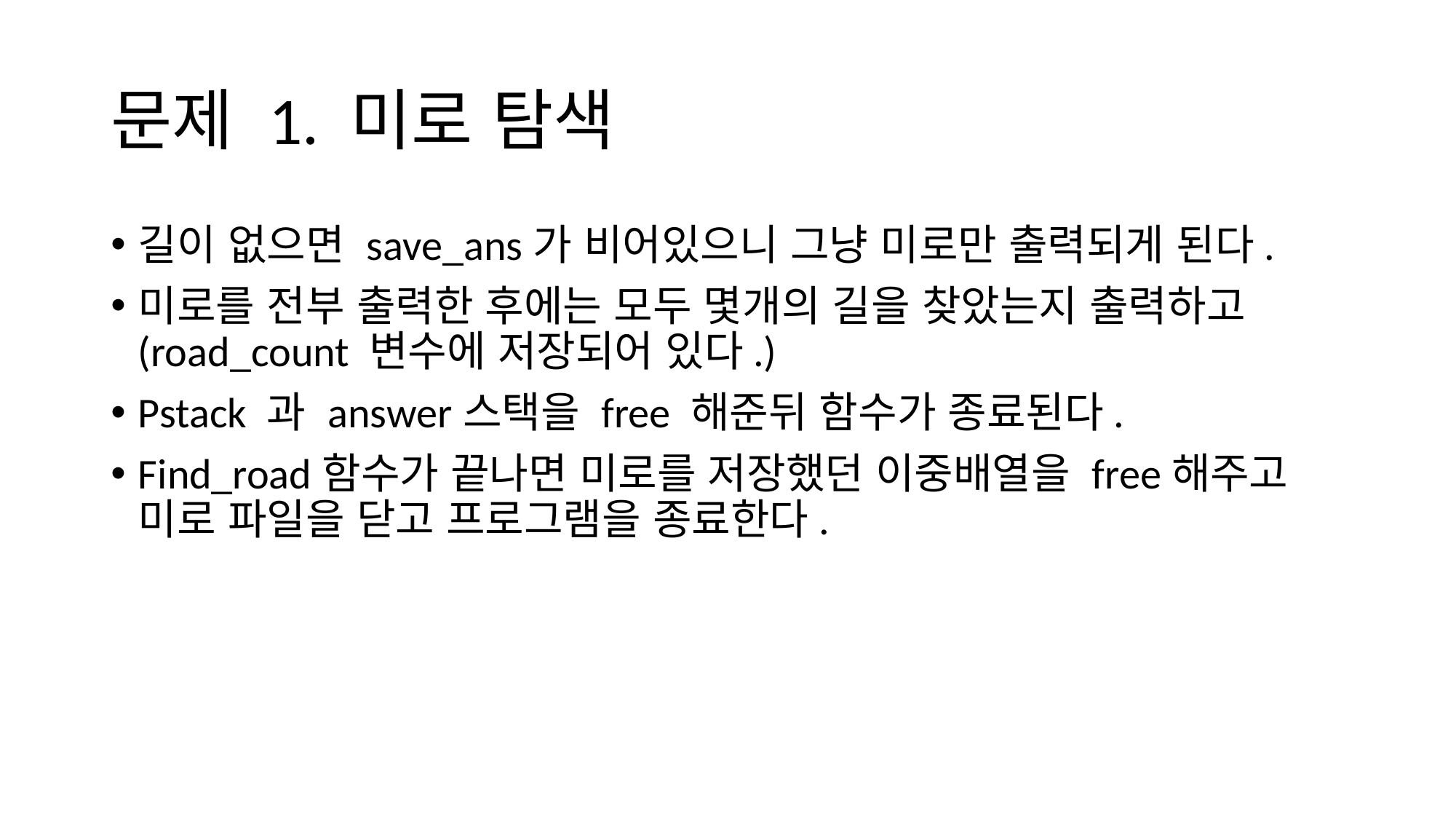

# 문제 1. 미로 탐색
길이 없으면 save_ans가 비어있으니 그냥 미로만 출력되게 된다.
미로를 전부 출력한 후에는 모두 몇개의 길을 찾았는지 출력하고 (road_count 변수에 저장되어 있다.)
Pstack 과 answer스택을 free 해준뒤 함수가 종료된다.
Find_road함수가 끝나면 미로를 저장했던 이중배열을 free해주고 미로 파일을 닫고 프로그램을 종료한다.